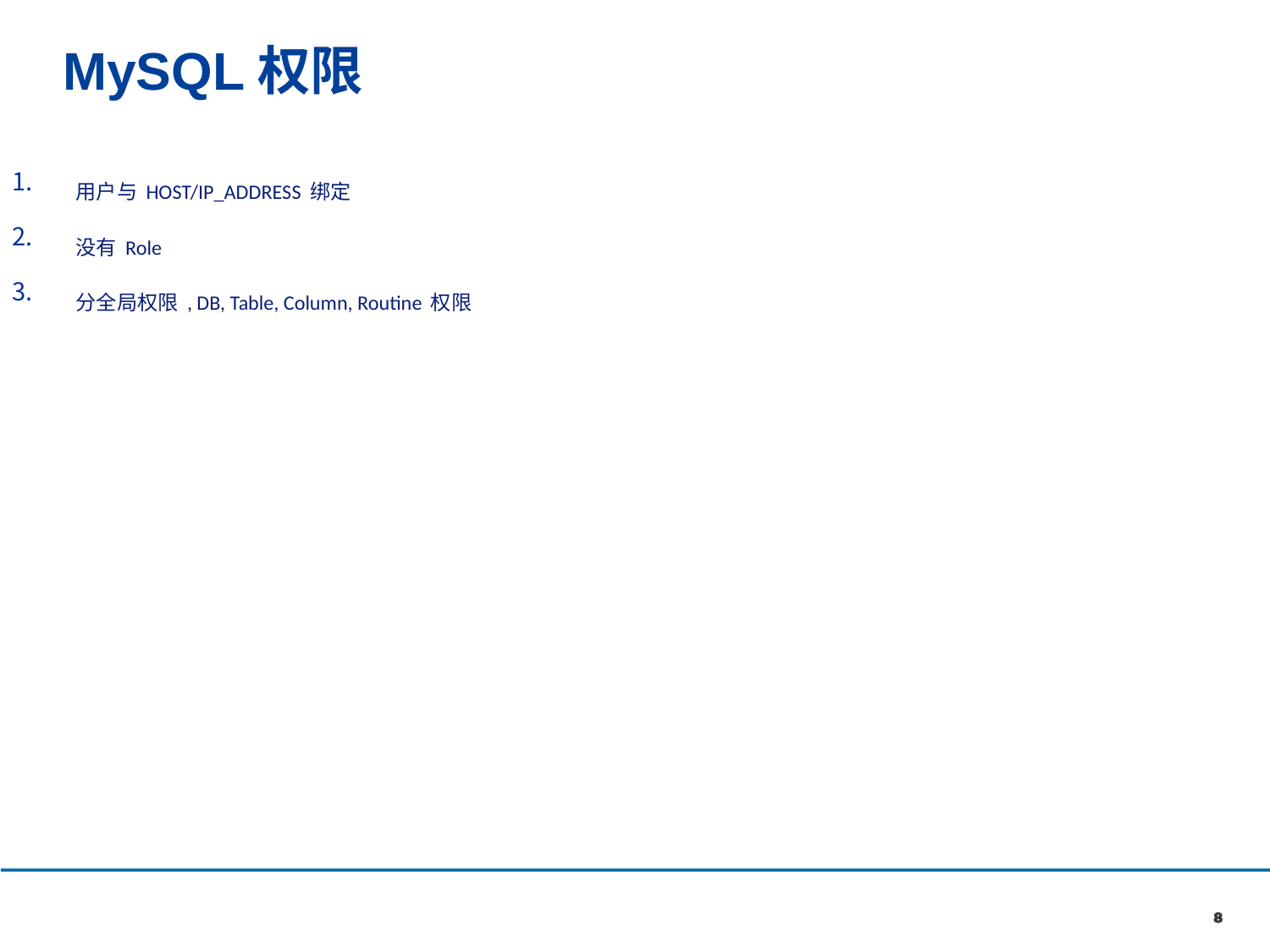

# MySQL权限

用户与HOST/IP_ADDRESS绑定
没有Role
分全局权限, DB, Table, Column, Routine权限
8